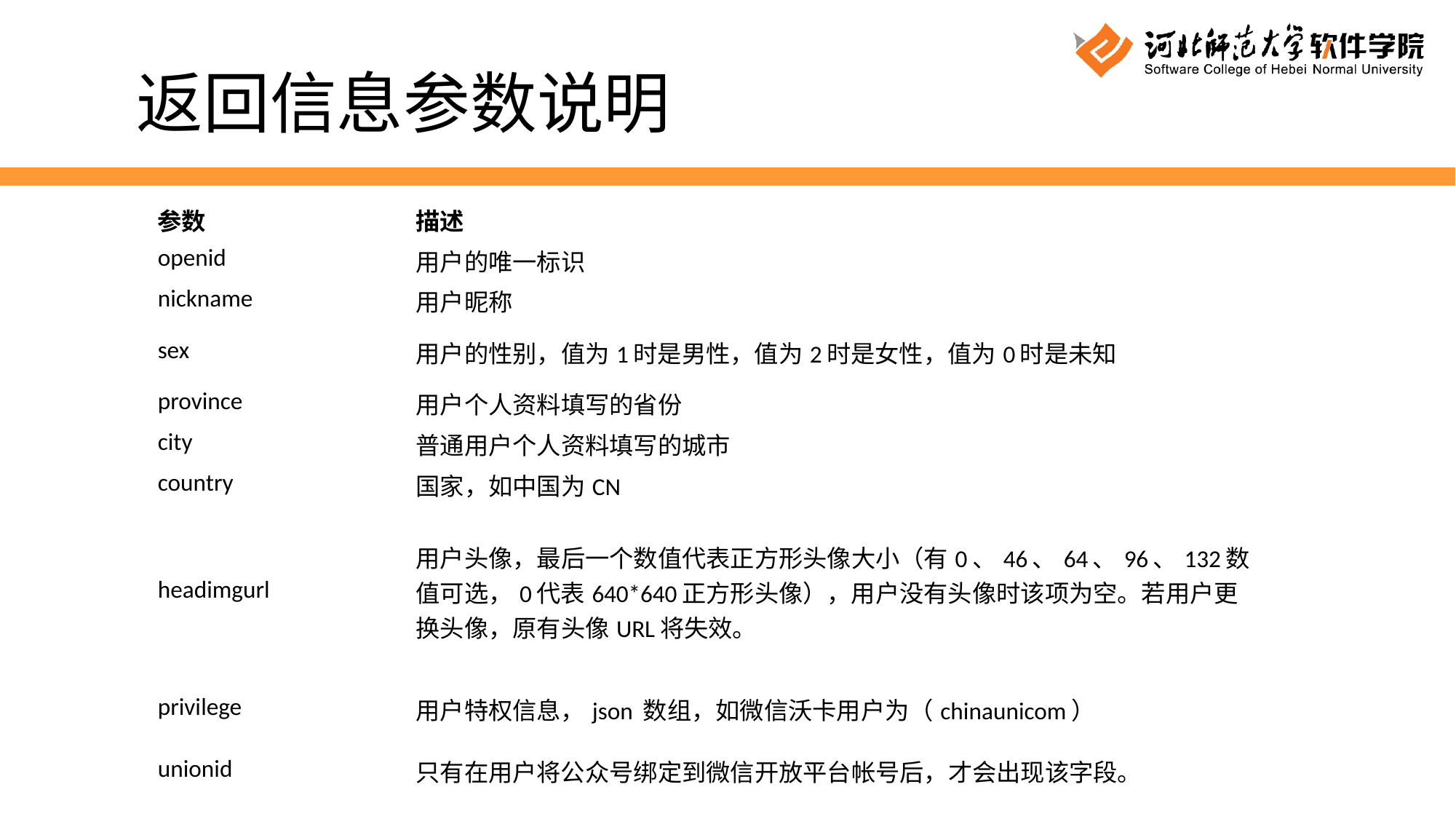

返回信息参数说明
| 参数 | 描述 |
| --- | --- |
| openid | 用户的唯一标识 |
| nickname | 用户昵称 |
| sex | 用户的性别，值为1时是男性，值为2时是女性，值为0时是未知 |
| province | 用户个人资料填写的省份 |
| city | 普通用户个人资料填写的城市 |
| country | 国家，如中国为CN |
| headimgurl | 用户头像，最后一个数值代表正方形头像大小（有0、46、64、96、132数值可选，0代表640\*640正方形头像），用户没有头像时该项为空。若用户更换头像，原有头像URL将失效。 |
| privilege | 用户特权信息，json 数组，如微信沃卡用户为（chinaunicom） |
| unionid | 只有在用户将公众号绑定到微信开放平台帐号后，才会出现该字段。 |